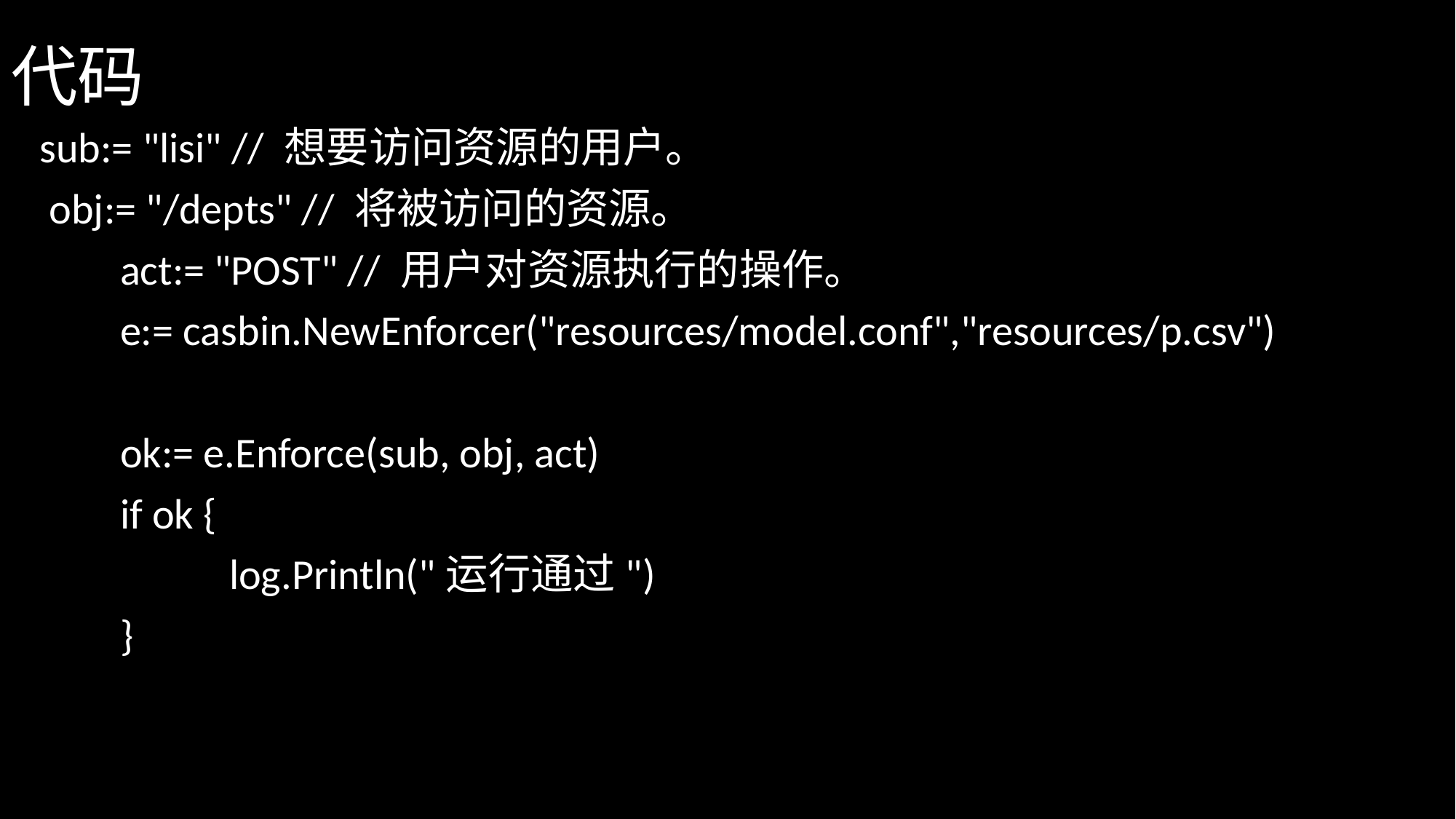

# 代码
   sub:= "lisi" // 想要访问资源的用户。
    obj:= "/depts" // 将被访问的资源。
	act:= "POST" // 用户对资源执行的操作。
	e:= casbin.NewEnforcer("resources/model.conf","resources/p.csv")

	ok:= e.Enforce(sub, obj, act)
	if ok {
		log.Println("运行通过")
	}